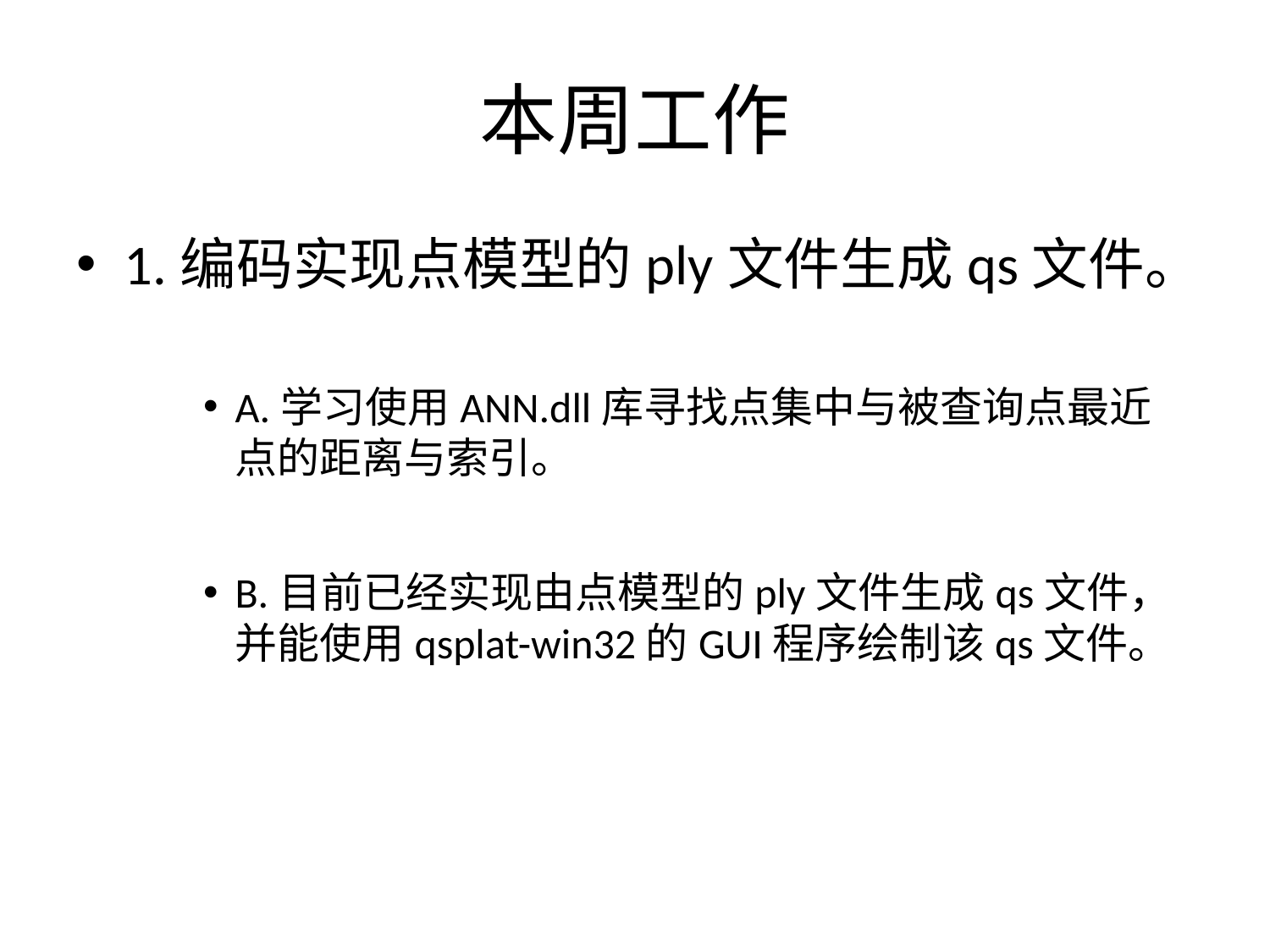

# 本周工作
1.编码实现点模型的ply文件生成qs文件。

A.学习使用ANN.dll库寻找点集中与被查询点最近点的距离与索引。

B.目前已经实现由点模型的ply文件生成qs文件，并能使用qsplat-win32的GUI程序绘制该qs文件。